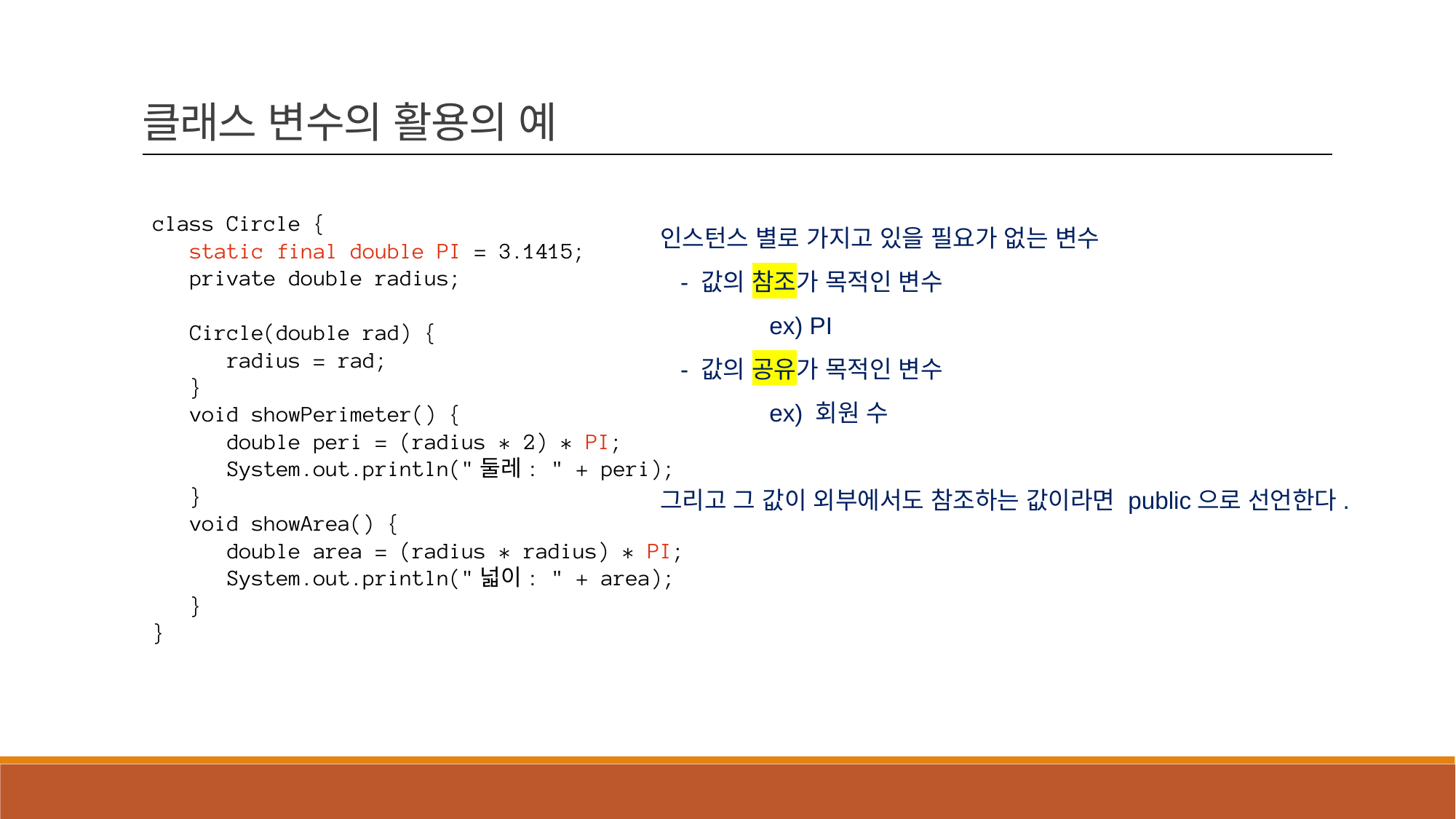

클래스 변수의 활용의 예
class Circle {
   static final double PI = 3.1415;
   private double radius;

   Circle(double rad) {
      radius = rad;
   }
   void showPerimeter() {
      double peri = (radius * 2) * PI;
      System.out.println("둘레: " + peri);
   }
   void showArea() {
      double area = (radius * radius) * PI;
      System.out.println("넓이: " + area);
   }
}
인스턴스 별로 가지고 있을 필요가 없는 변수
   - 값의 참조가 목적인 변수
	ex) PI
   - 값의 공유가 목적인 변수
	ex) 회원 수

그리고 그 값이 외부에서도 참조하는 값이라면 public으로 선언한다.